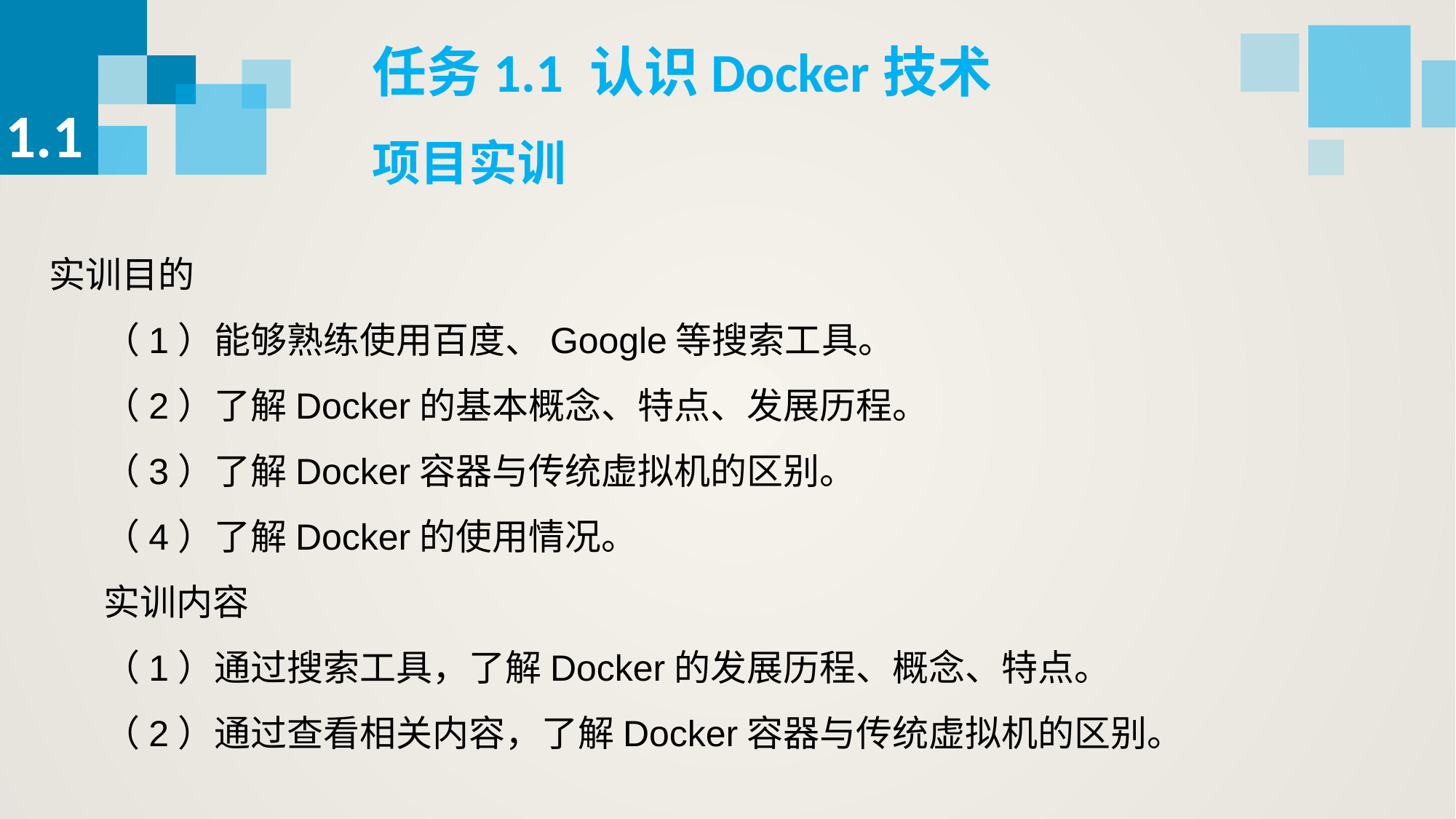

任务1.1 认识Docker技术
1.1
项目实训
实训目的
（1）能够熟练使用百度、Google等搜索工具。
（2）了解Docker的基本概念、特点、发展历程。
（3）了解Docker容器与传统虚拟机的区别。
（4）了解Docker的使用情况。
实训内容
（1）通过搜索工具，了解Docker的发展历程、概念、特点。
（2）通过查看相关内容，了解Docker容器与传统虚拟机的区别。